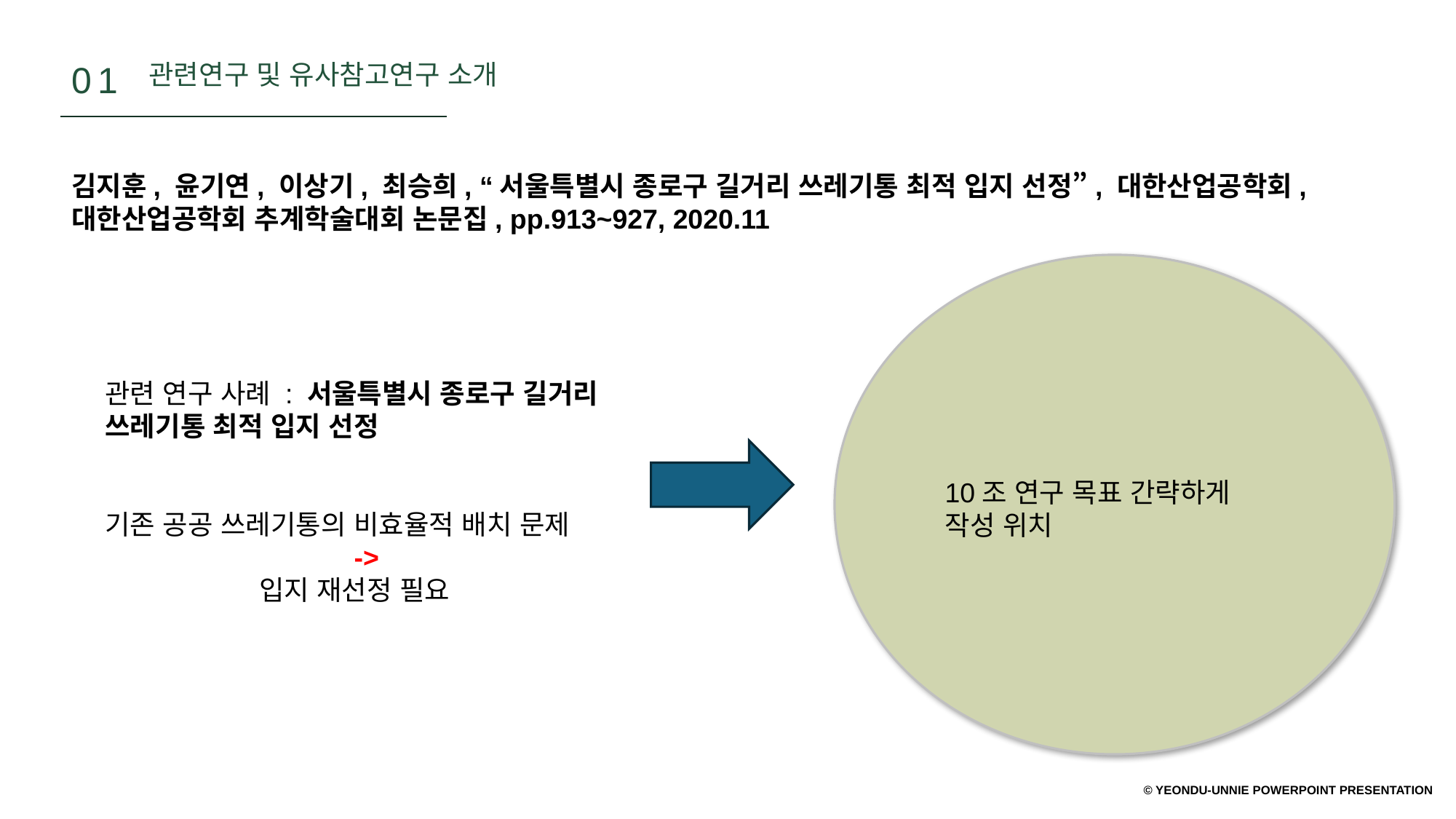

0 1
관련연구 및 유사참고연구 소개
김지훈, 윤기연, 이상기, 최승희, “서울특별시 종로구 길거리 쓰레기통 최적 입지 선정”, 대한산업공학회, 대한산업공학회 추계학술대회 논문집, pp.913~927, 2020.11

관련 연구 사례 : 서울특별시 종로구 길거리 쓰레기통 최적 입지 선정

기존 공공 쓰레기통의 비효율적 배치 문제
		    ->
	     입지 재선정 필요

10조 연구 목표 간략하게 작성 위치
© YEONDU-UNNIE POWERPOINT PRESENTATION